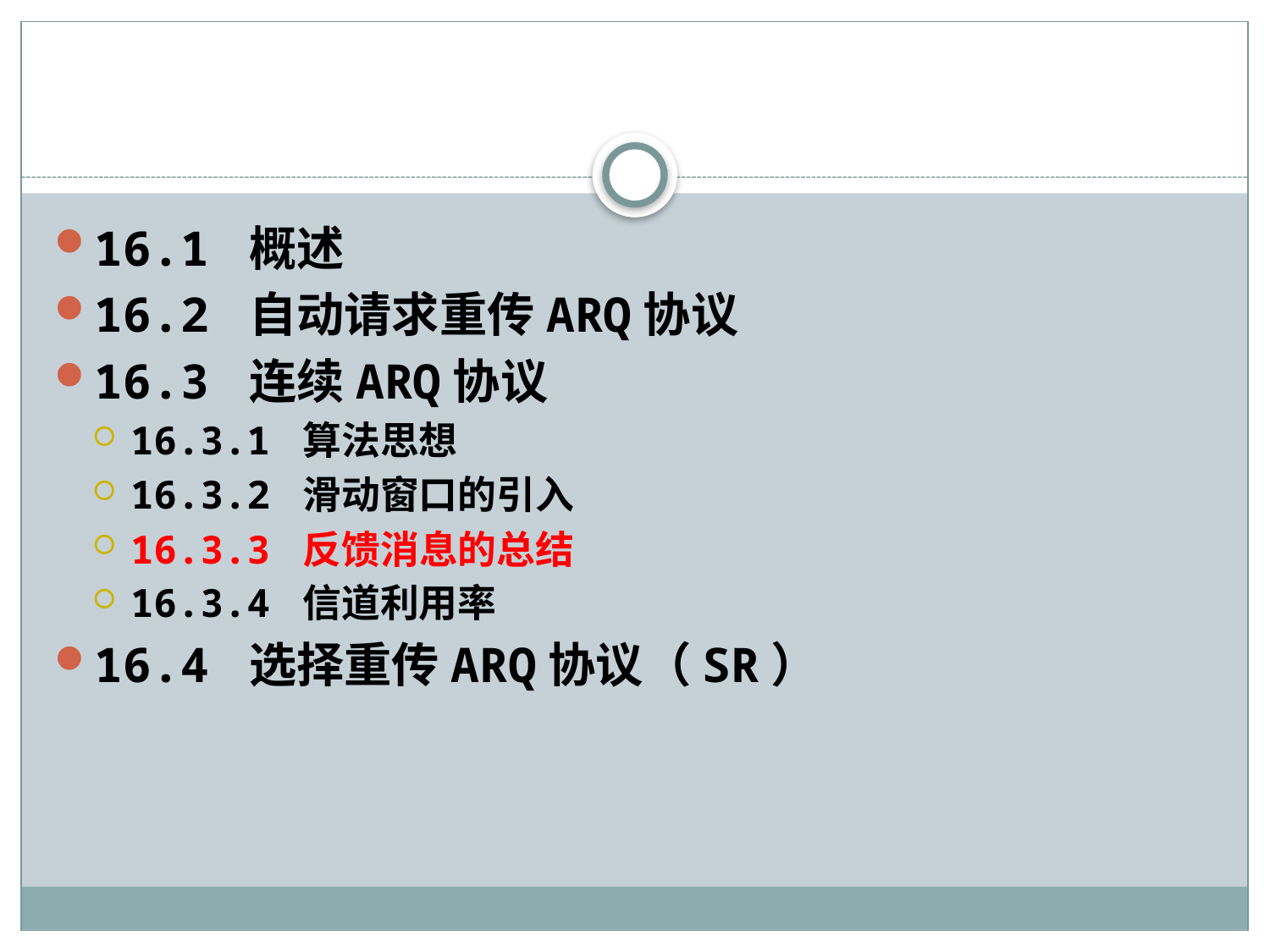

#
16.1 概述
16.2 自动请求重传ARQ协议
16.3 连续ARQ协议
16.3.1 算法思想
16.3.2 滑动窗口的引入
16.3.3 反馈消息的总结
16.3.4 信道利用率
16.4 选择重传ARQ协议（SR）